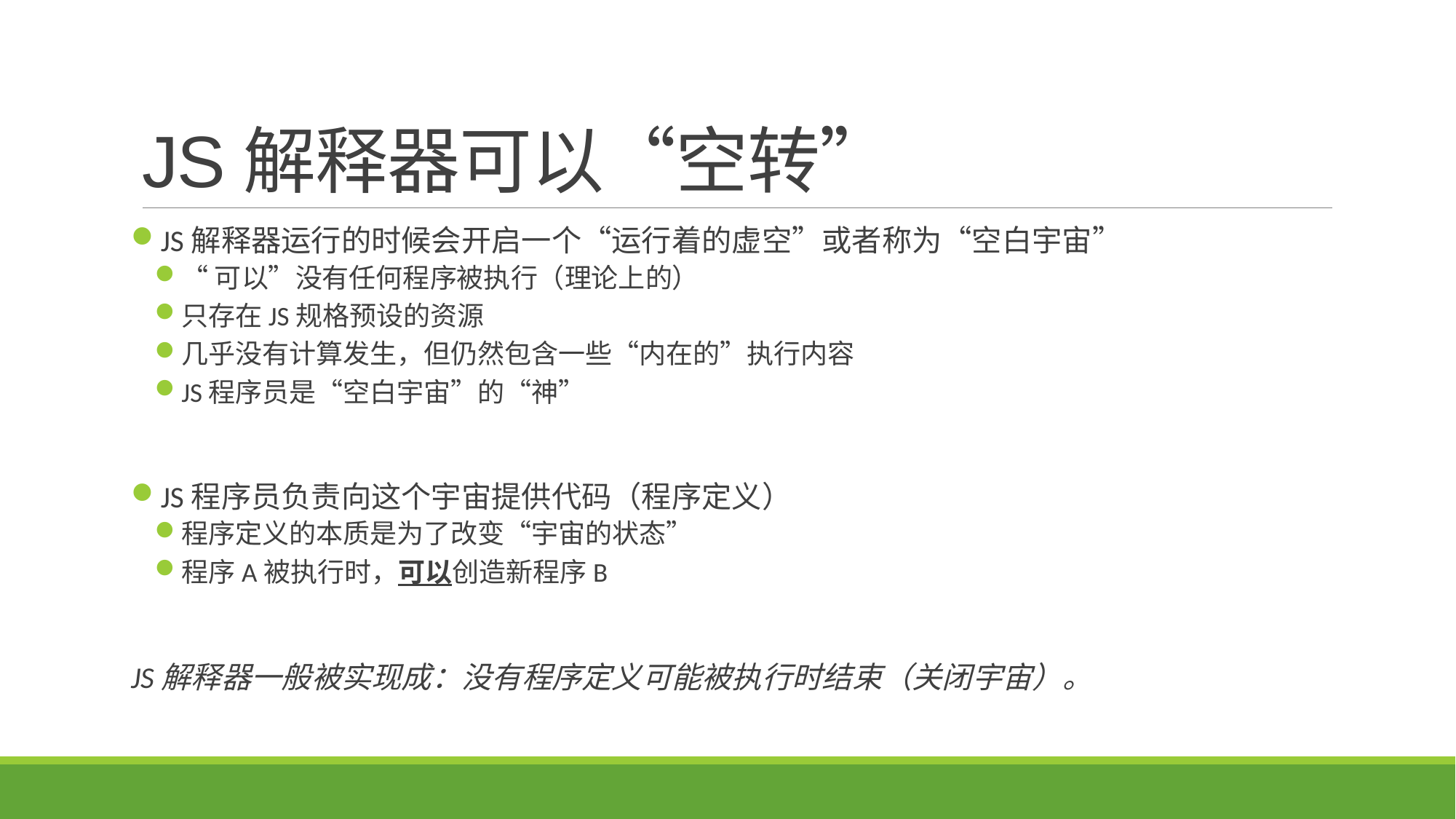

# JS解释器可以“空转”
JS解释器运行的时候会开启一个“运行着的虚空”或者称为“空白宇宙”
“可以”没有任何程序被执行（理论上的）
只存在JS规格预设的资源
几乎没有计算发生，但仍然包含一些“内在的”执行内容
JS程序员是“空白宇宙”的“神”

JS程序员负责向这个宇宙提供代码（程序定义）
程序定义的本质是为了改变“宇宙的状态”
程序A被执行时，可以创造新程序B

JS解释器一般被实现成：没有程序定义可能被执行时结束（关闭宇宙）。